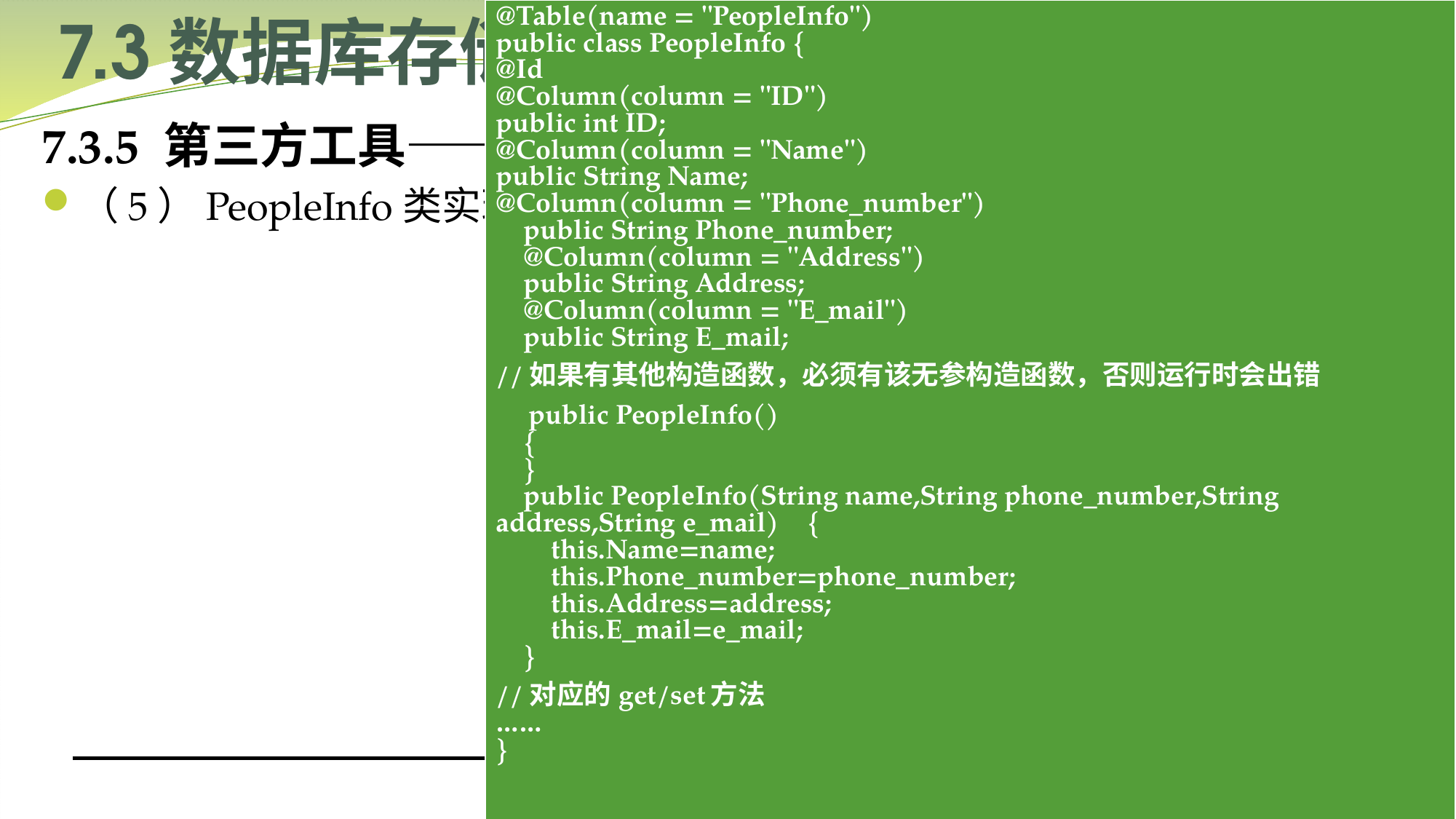

# 7.3数据库存储
| @Table(name = "PeopleInfo") public class PeopleInfo { @Id @Column(column = "ID") public int ID; @Column(column = "Name") public String Name; @Column(column = "Phone\_number") public String Phone\_number; @Column(column = "Address") public String Address; @Column(column = "E\_mail") public String E\_mail; //如果有其他构造函数，必须有该无参构造函数，否则运行时会出错 public PeopleInfo() { } public PeopleInfo(String name,String phone\_number,String address,String e\_mail) { this.Name=name; this.Phone\_number=phone\_number; this.Address=address; this.E\_mail=e\_mail; } //对应的get/set方法 …… } |
| --- |
7.3.5 第三方工具——Xutils
（5）PeopleInfo类实现。